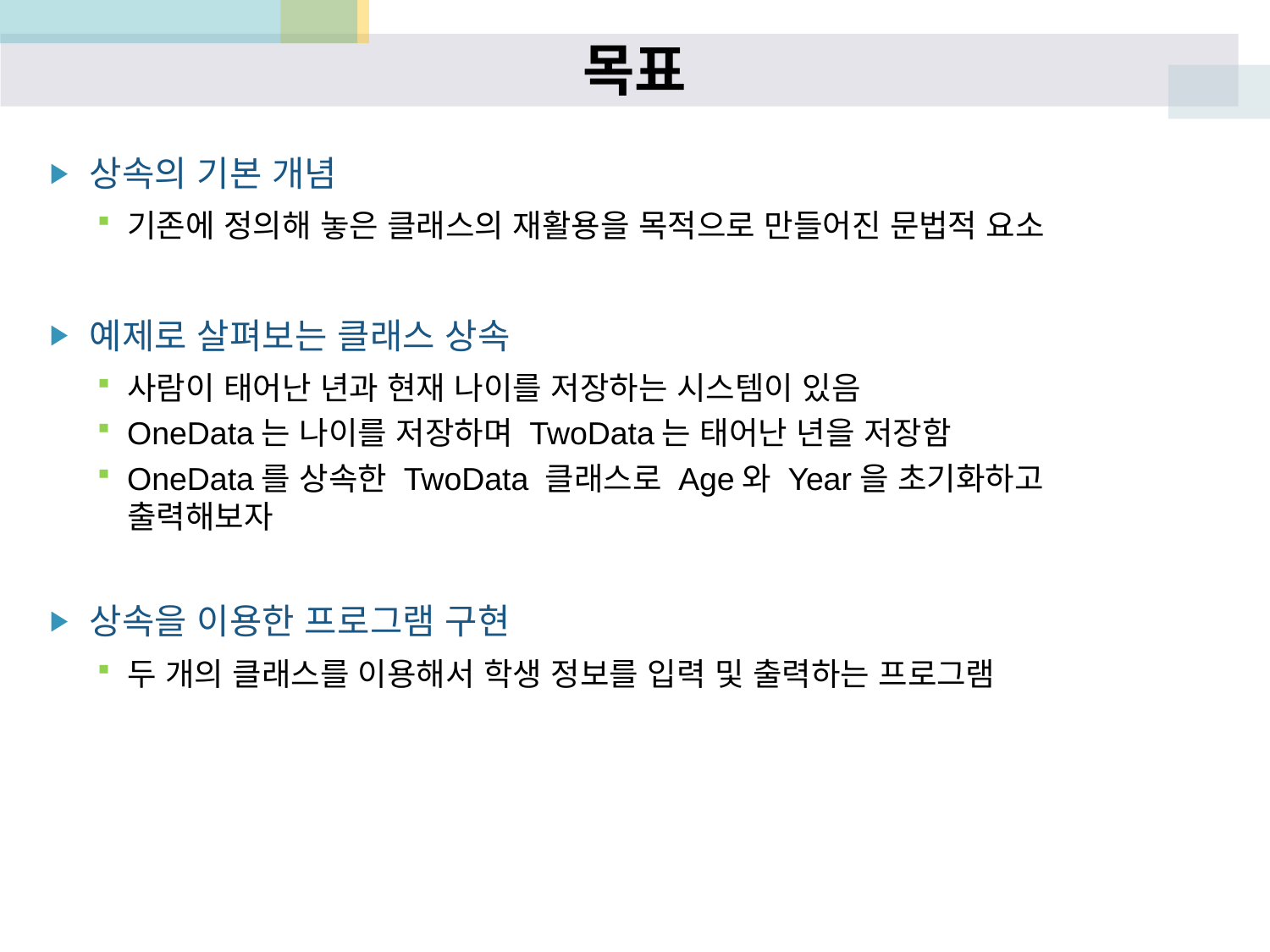

# 목표
상속의 기본 개념
기존에 정의해 놓은 클래스의 재활용을 목적으로 만들어진 문법적 요소

예제로 살펴보는 클래스 상속
사람이 태어난 년과 현재 나이를 저장하는 시스템이 있음
OneData는 나이를 저장하며 TwoData는 태어난 년을 저장함
OneData를 상속한 TwoData 클래스로 Age와 Year을 초기화하고 출력해보자

상속을 이용한 프로그램 구현
두 개의 클래스를 이용해서 학생 정보를 입력 및 출력하는 프로그램